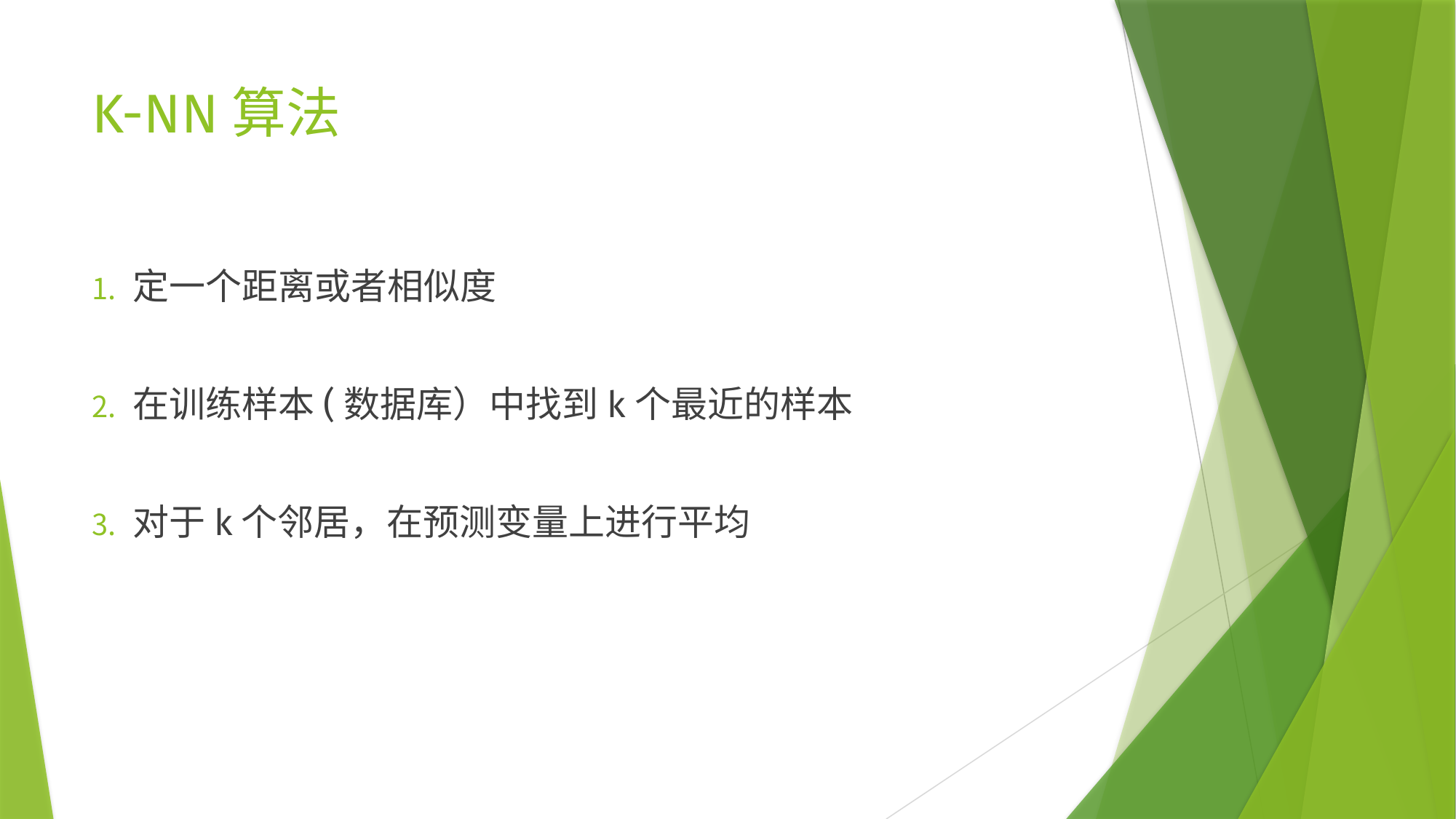

# K-NN算法
定一个距离或者相似度

在训练样本(数据库）中找到k个最近的样本

对于k个邻居，在预测变量上进行平均